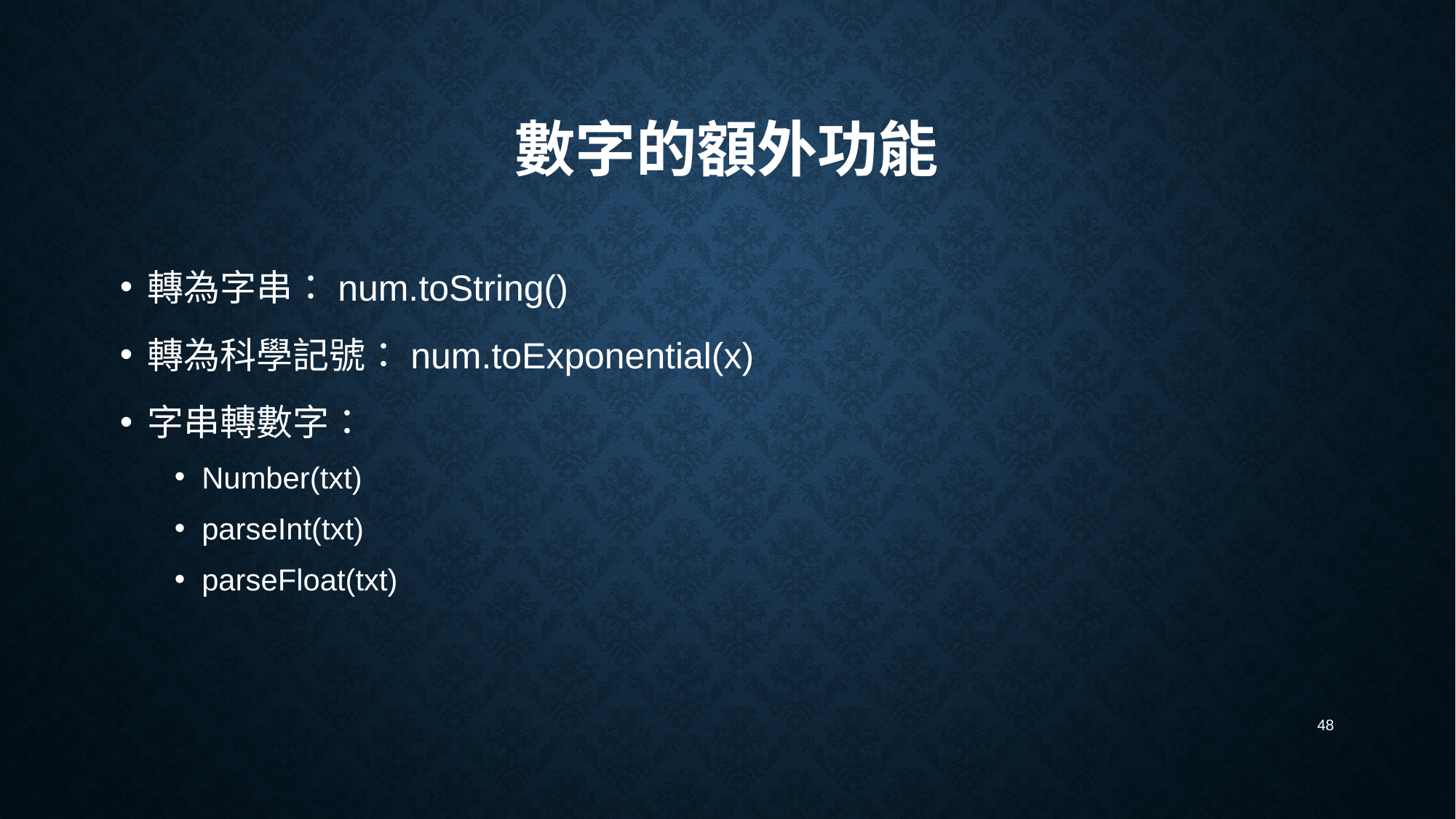

# 數字的額外功能
轉為字串：num.toString()
轉為科學記號：num.toExponential(x)
字串轉數字：
Number(txt)
parseInt(txt)
parseFloat(txt)
48